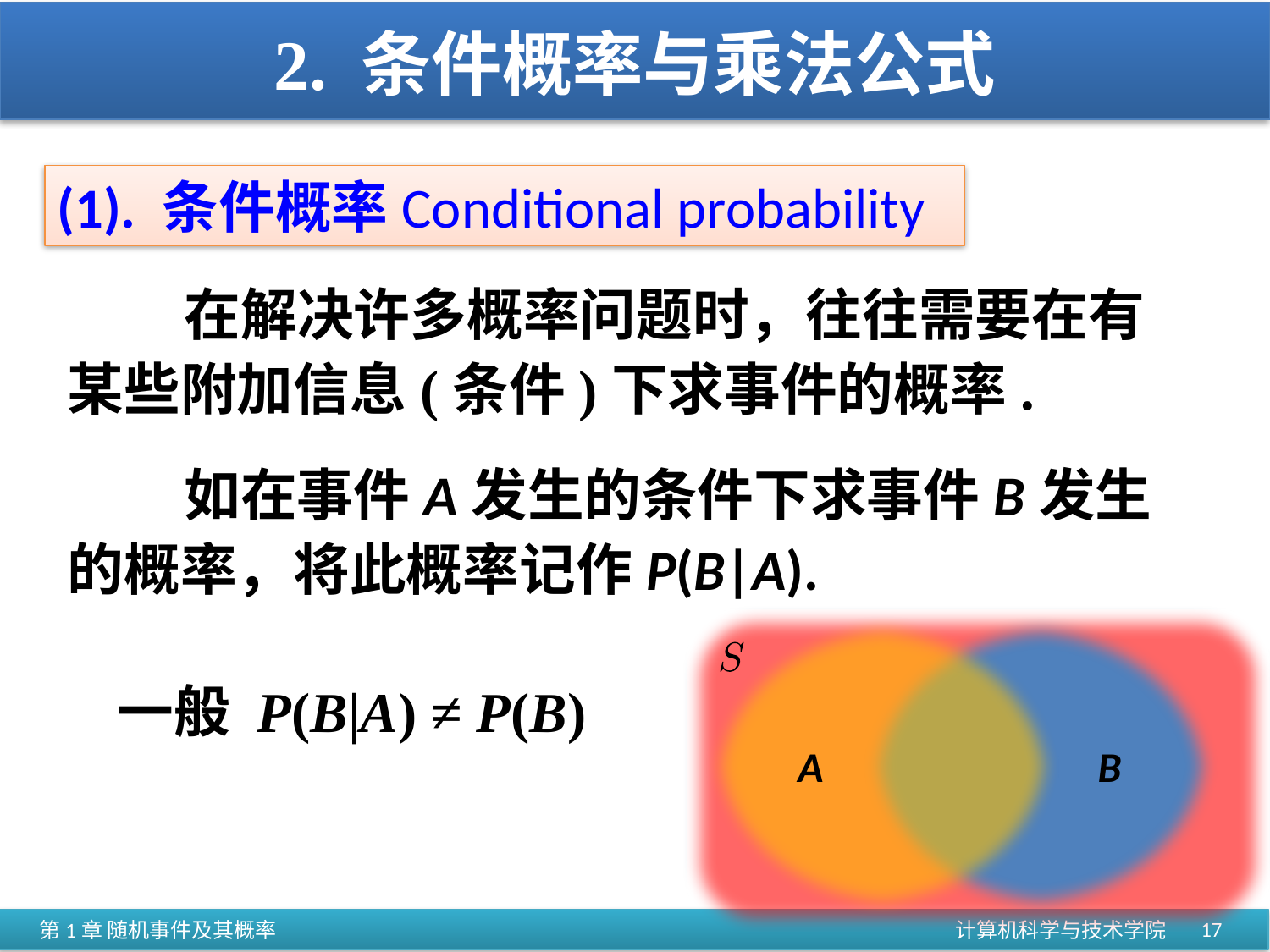

# 2. 条件概率与乘法公式
(1). 条件概率Conditional probability
        在解决许多概率问题时，往往需要在有某些附加信息(条件)下求事件的概率.
        如在事件A发生的条件下求事件B发生的概率，将此概率记作P(B|A).

一般 P(B|A) ≠ P(B)
B
A